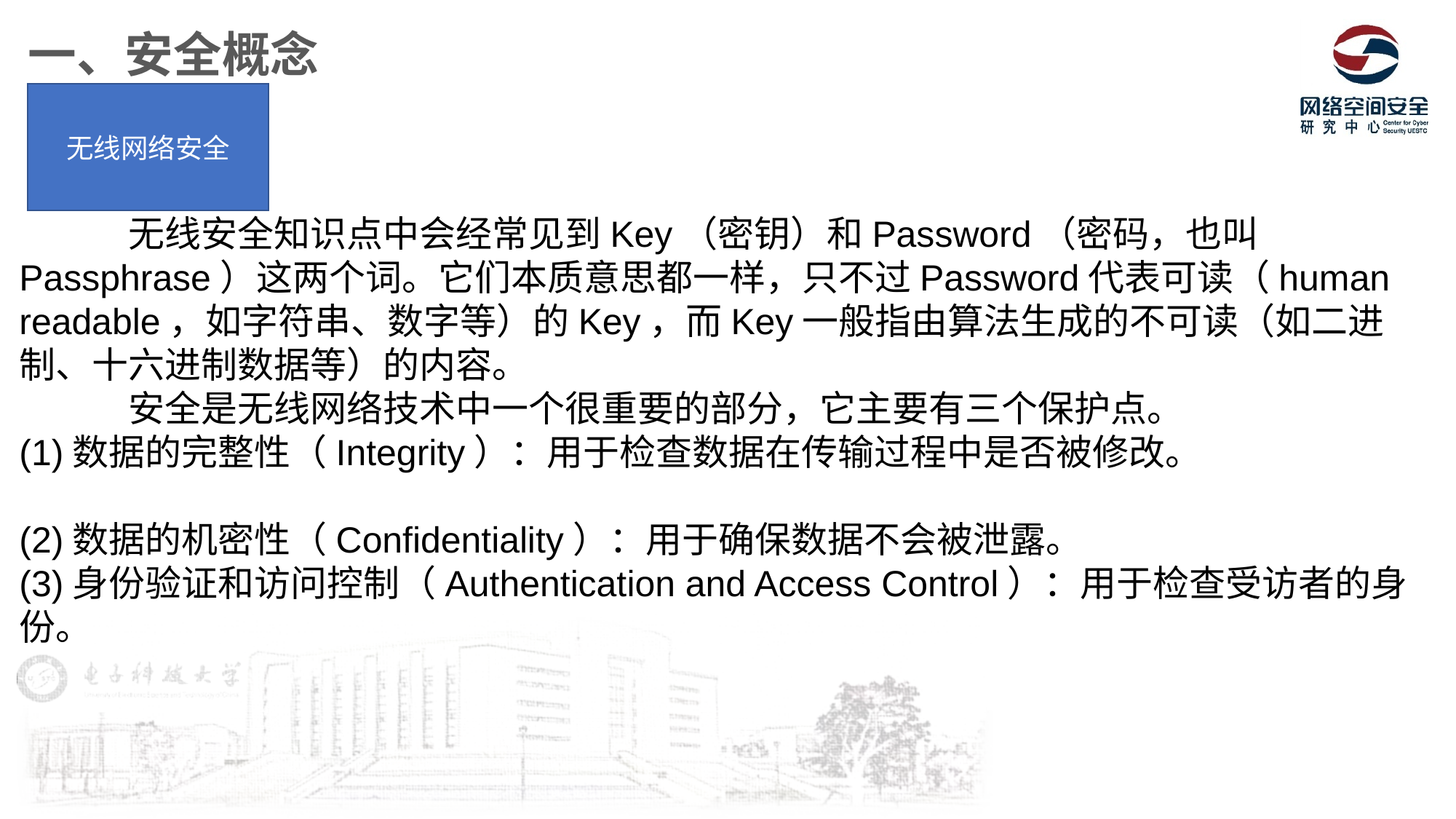

一、安全概念
无线网络安全
	无线安全知识点中会经常见到Key（密钥）和Password（密码，也叫Passphrase）这两个词。它们本质意思都一样，只不过Password代表可读（human readable，如字符串、数字等）的Key，而Key一般指由算法生成的不可读（如二进制、十六进制数据等）的内容。
	安全是无线网络技术中一个很重要的部分，它主要有三个保护点。
(1)数据的完整性（Integrity）：用于检查数据在传输过程中是否被修改。
(2)数据的机密性（Confidentiality）：用于确保数据不会被泄露。
(3)身份验证和访问控制（Authentication and Access Control）：用于检查受访者的身份。